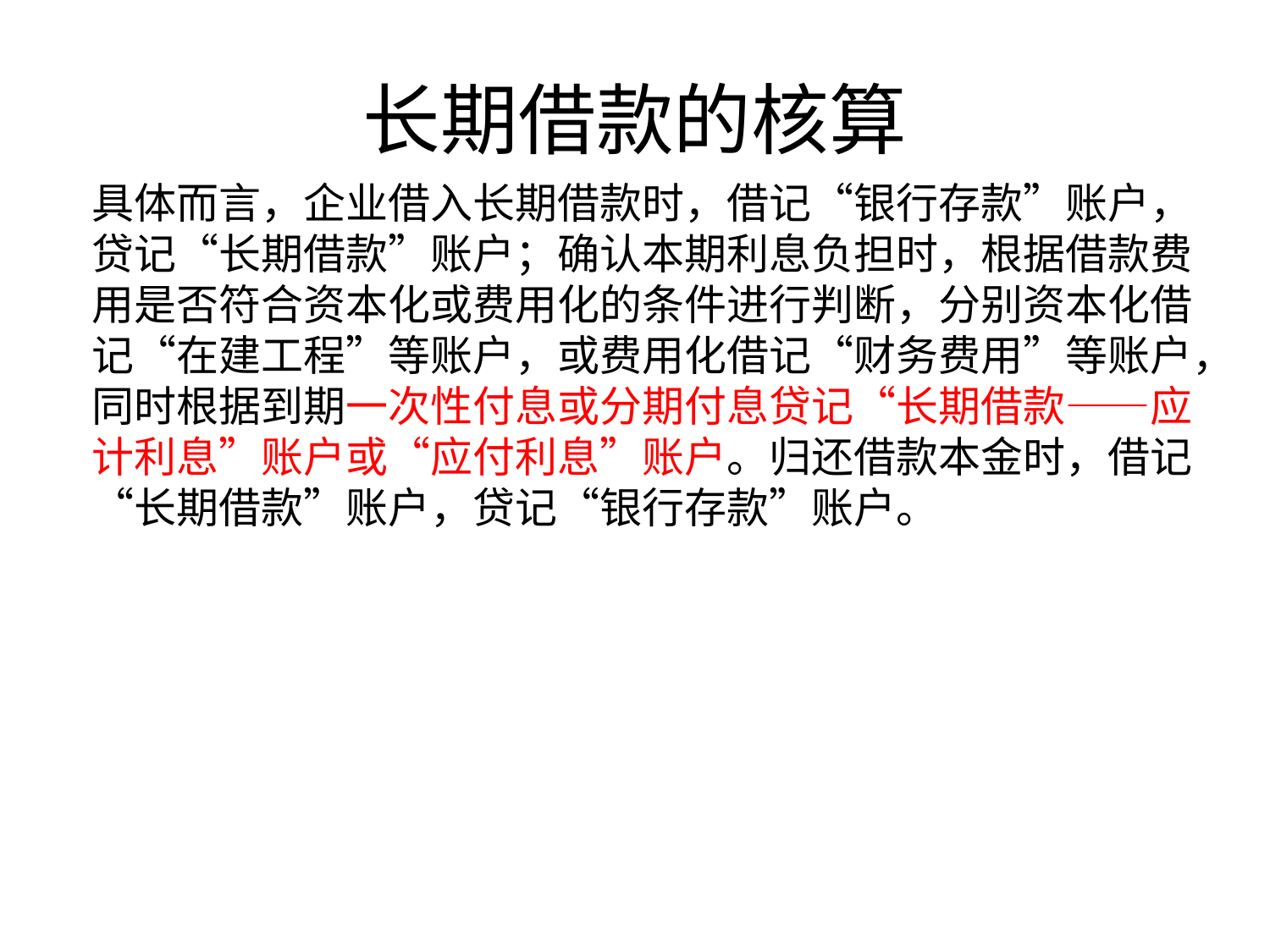

# 长期借款的核算
具体而言，企业借入长期借款时，借记“银行存款”账户，贷记“长期借款”账户；确认本期利息负担时，根据借款费用是否符合资本化或费用化的条件进行判断，分别资本化借记“在建工程”等账户，或费用化借记“财务费用”等账户，同时根据到期一次性付息或分期付息贷记“长期借款——应计利息”账户或“应付利息”账户。归还借款本金时，借记“长期借款”账户，贷记“银行存款”账户。